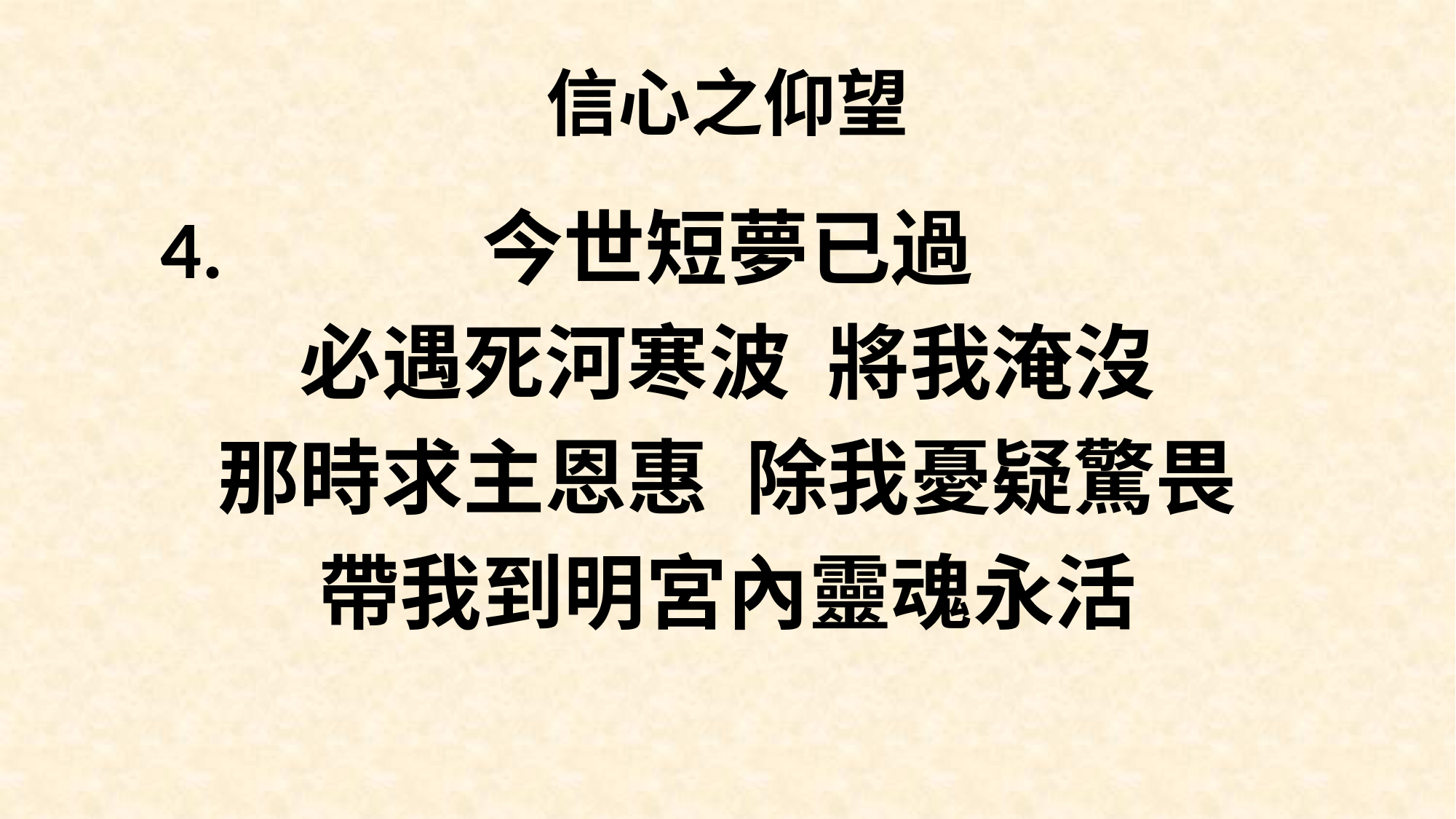

# 信心之仰望
今世短夢已過
必遇死河寒波  將我淹沒
那時求主恩惠  除我憂疑驚畏
帶我到明宮內靈魂永活
4.